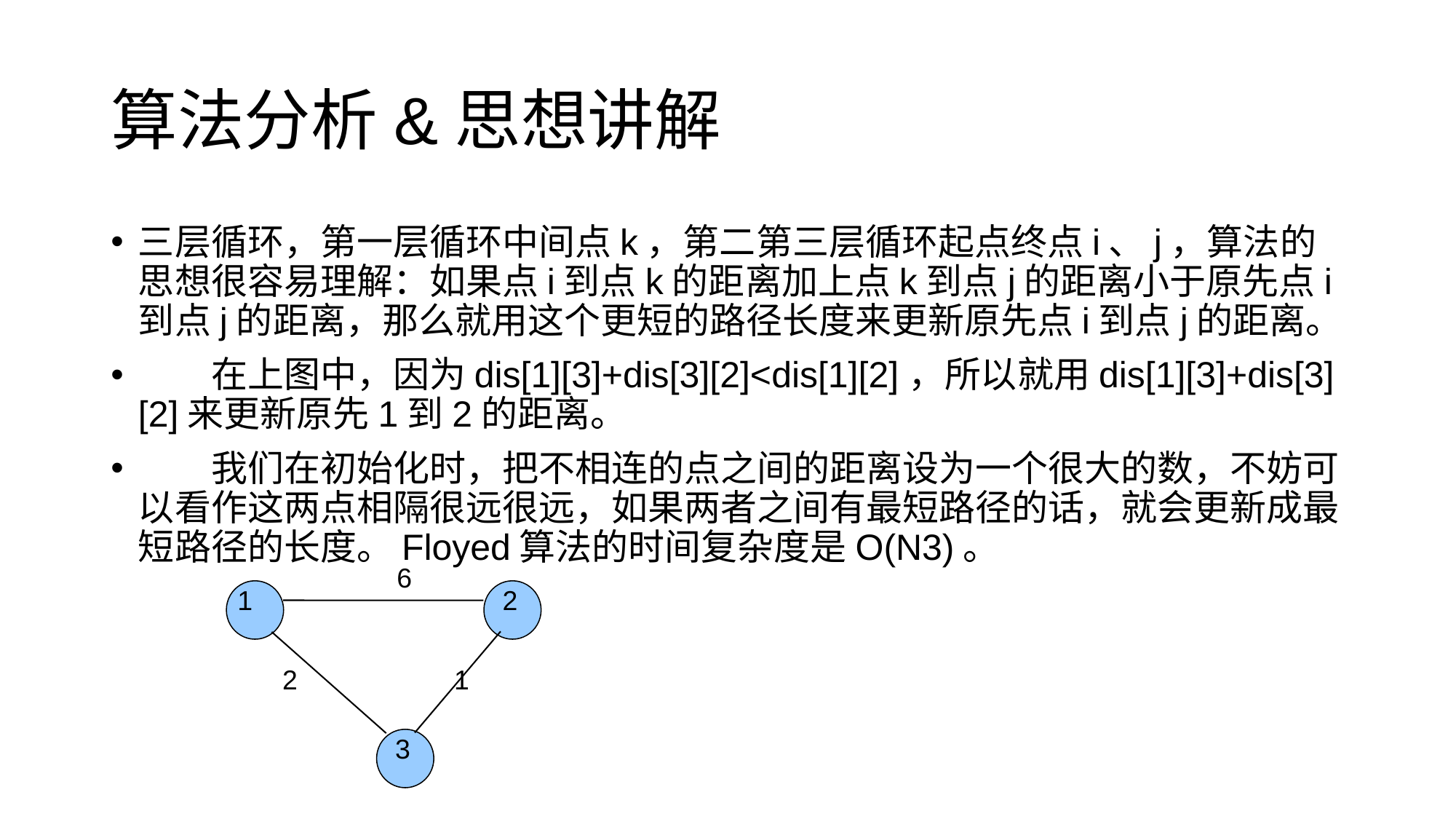

# 算法分析&思想讲解
三层循环，第一层循环中间点k，第二第三层循环起点终点i、j，算法的思想很容易理解：如果点i到点k的距离加上点k到点j的距离小于原先点i到点j的距离，那么就用这个更短的路径长度来更新原先点i到点j的距离。
　　在上图中，因为dis[1][3]+dis[3][2]<dis[1][2]，所以就用dis[1][3]+dis[3][2]来更新原先1到2的距离。
　　我们在初始化时，把不相连的点之间的距离设为一个很大的数，不妨可以看作这两点相隔很远很远，如果两者之间有最短路径的话，就会更新成最短路径的长度。Floyed算法的时间复杂度是O(N3)。
6

   1

    2

2

1

    3